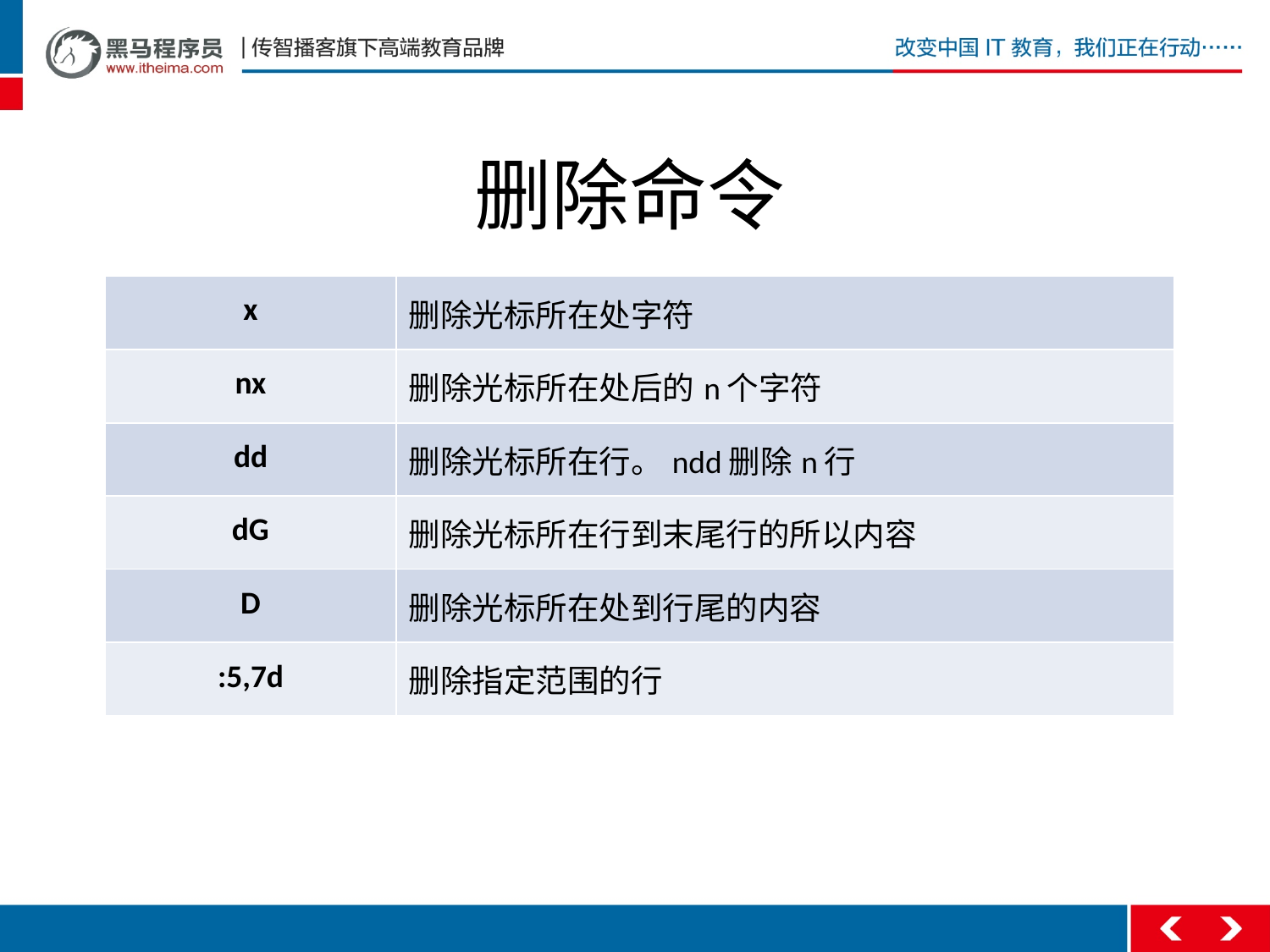

# 删除命令
| x | 删除光标所在处字符 |
| --- | --- |
| nx | 删除光标所在处后的n个字符 |
| dd | 删除光标所在行。ndd删除n行 |
| dG | 删除光标所在行到末尾行的所以内容 |
| D | 删除光标所在处到行尾的内容 |
| :5,7d | 删除指定范围的行 |